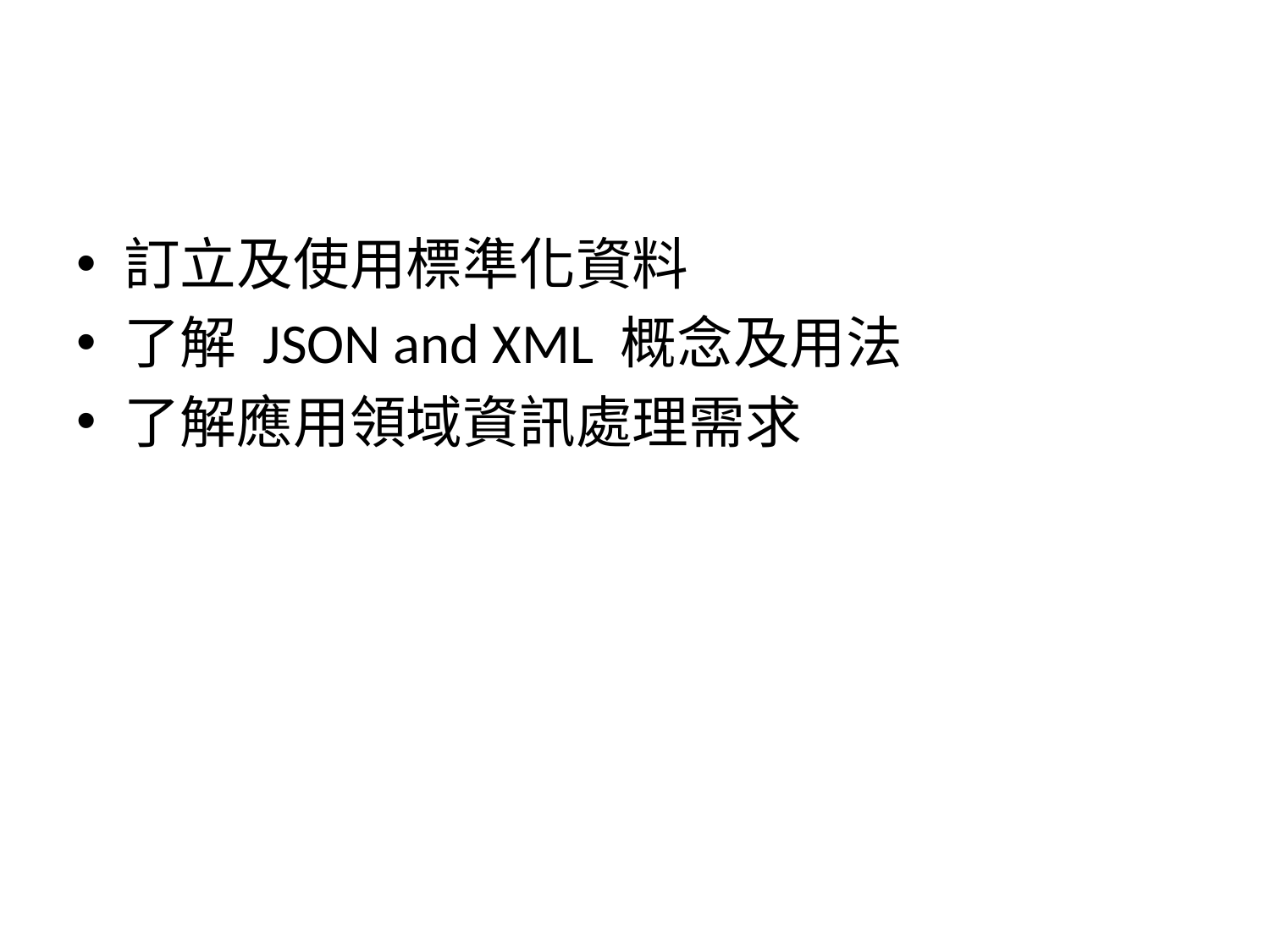

#
訂立及使用標準化資料
了解 JSON and XML 概念及用法
了解應用領域資訊處理需求